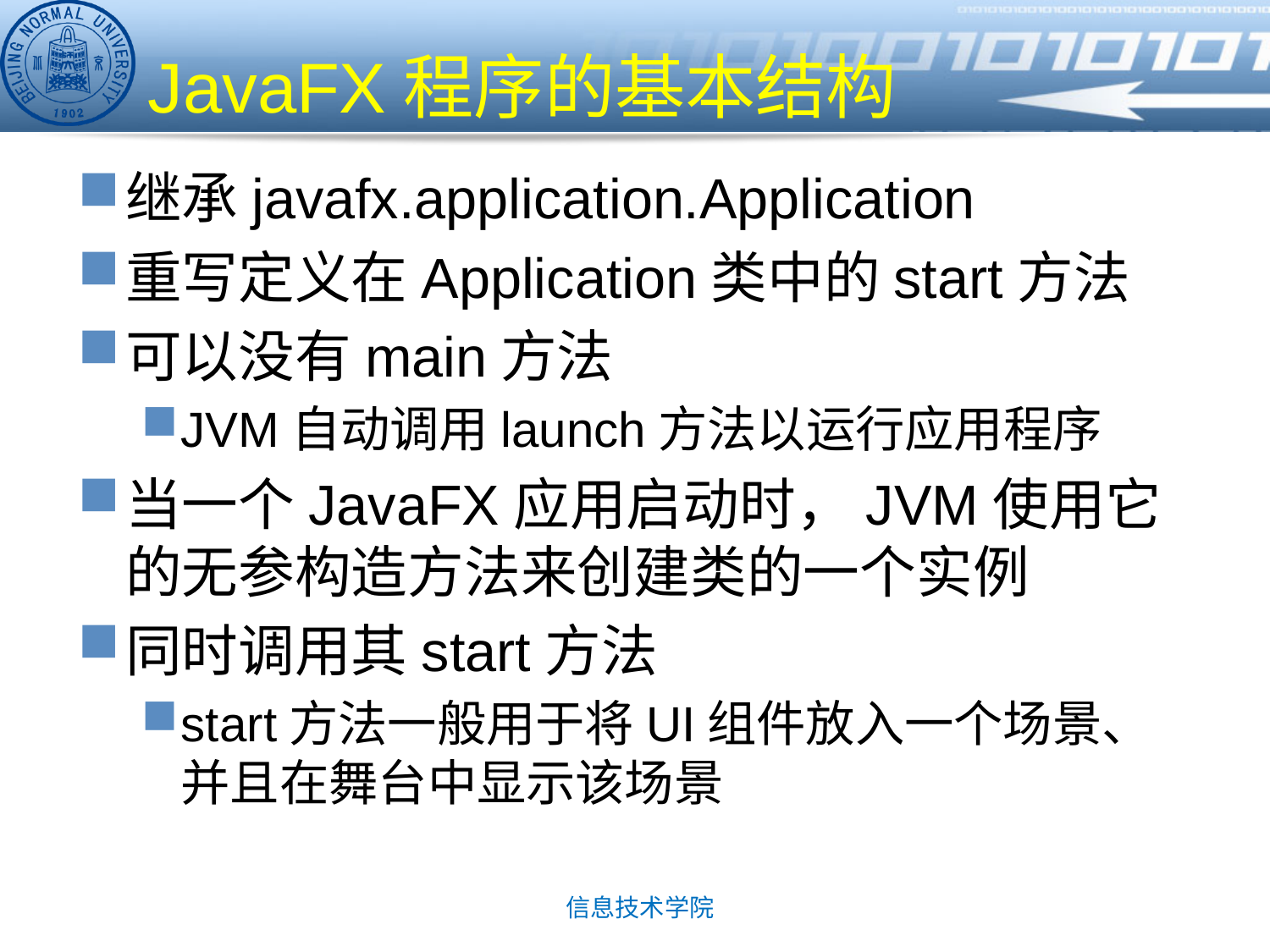

# JavaFX程序的基本结构
继承javafx.application.Application
重写定义在Application类中的start方法
可以没有main方法
JVM自动调用launch方法以运行应用程序
当一个JavaFX应用启动时，JVM使用它的无参构造方法来创建类的一个实例
同时调用其start方法
start方法一般用于将UI组件放入一个场景、并且在舞台中显示该场景

4